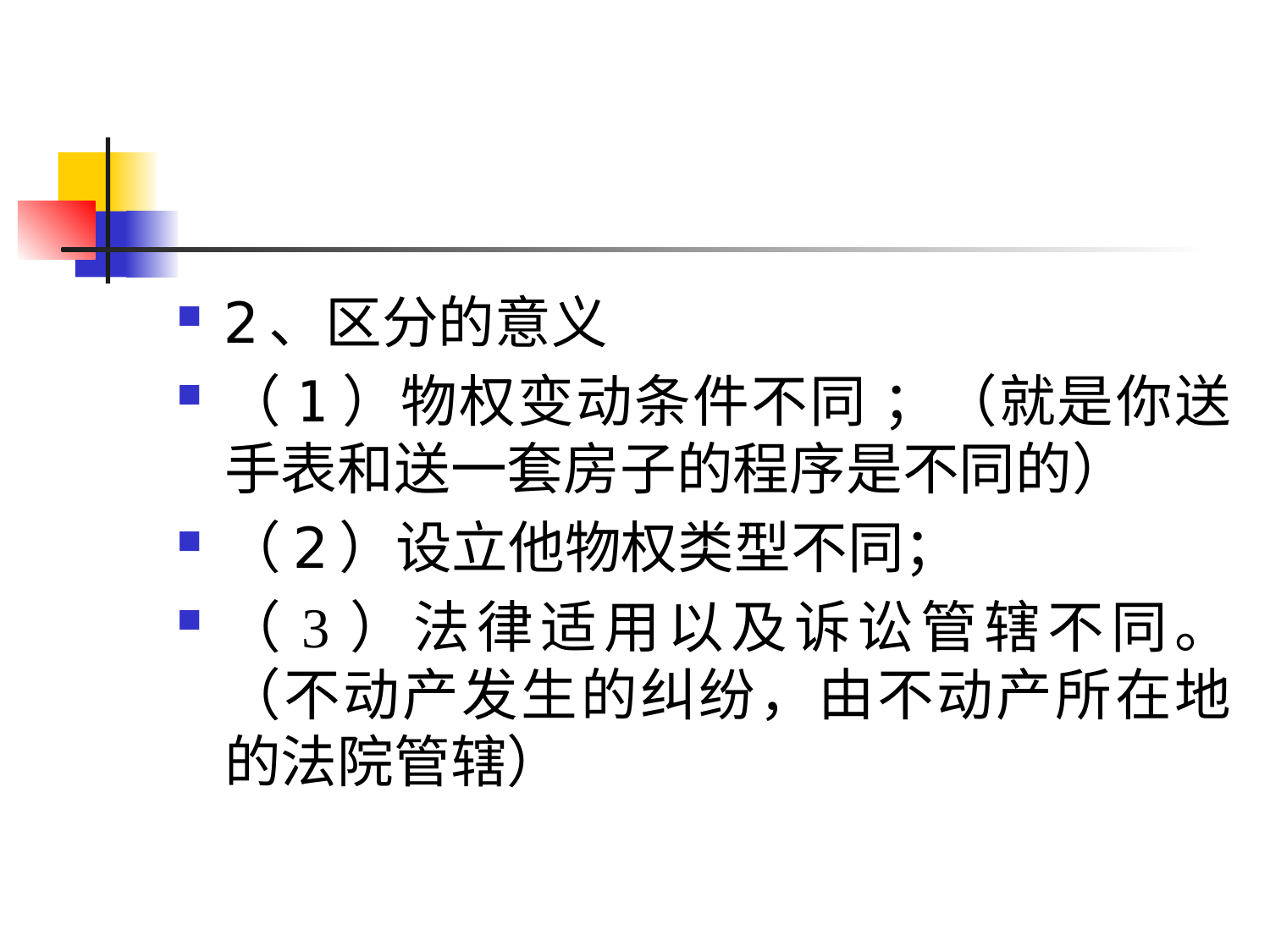

#
2、区分的意义
（1）物权变动条件不同 ；（就是你送手表和送一套房子的程序是不同的）
（2）设立他物权类型不同；
（3）法律适用以及诉讼管辖不同。（不动产发生的纠纷，由不动产所在地的法院管辖）